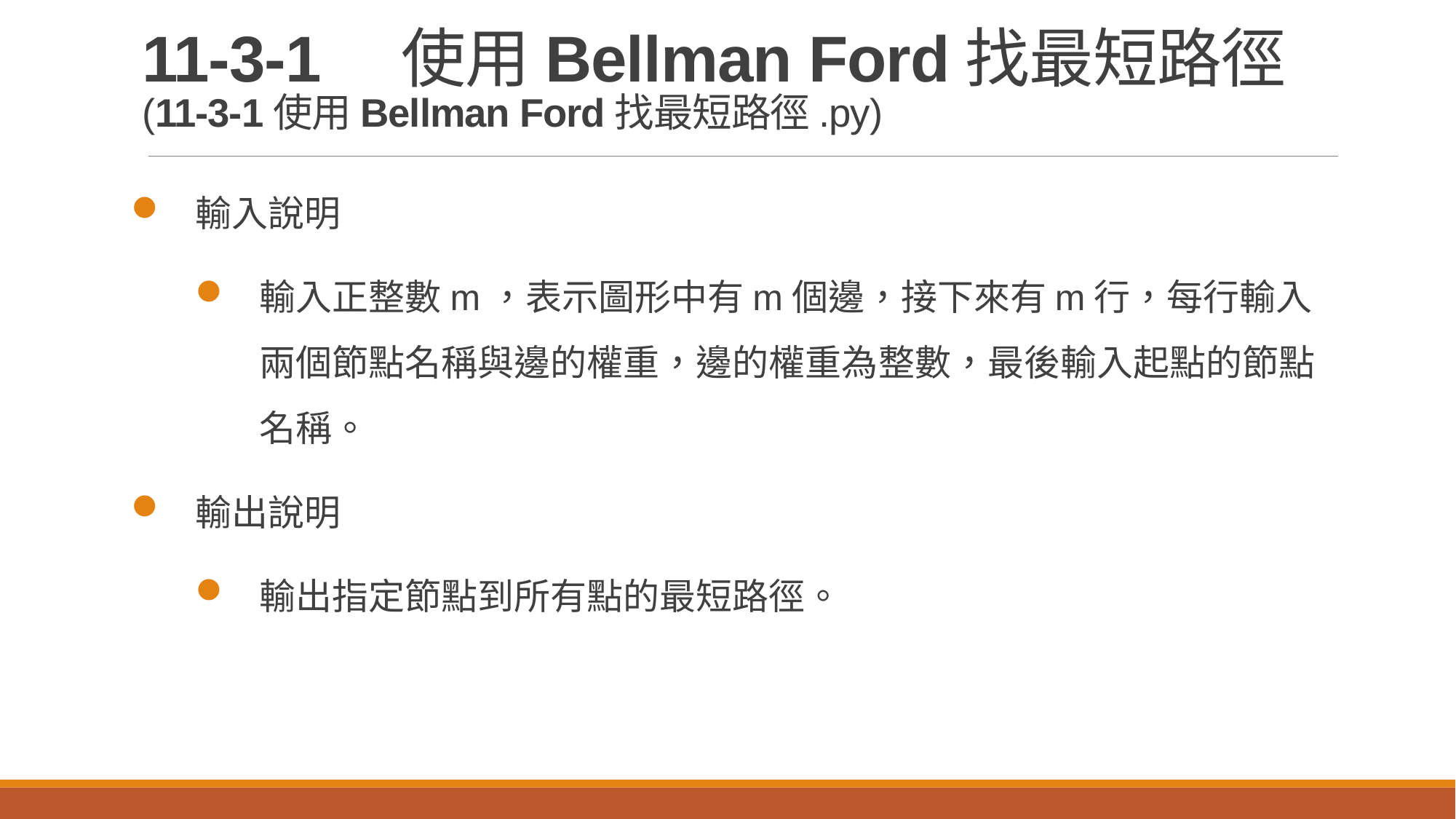

# 11-3-1　使用Bellman Ford找最短路徑 (11-3-1使用Bellman Ford找最短路徑.py)
輸入說明
輸入正整數m，表示圖形中有m個邊，接下來有m行，每行輸入兩個節點名稱與邊的權重，邊的權重為整數，最後輸入起點的節點名稱。
輸出說明
輸出指定節點到所有點的最短路徑。